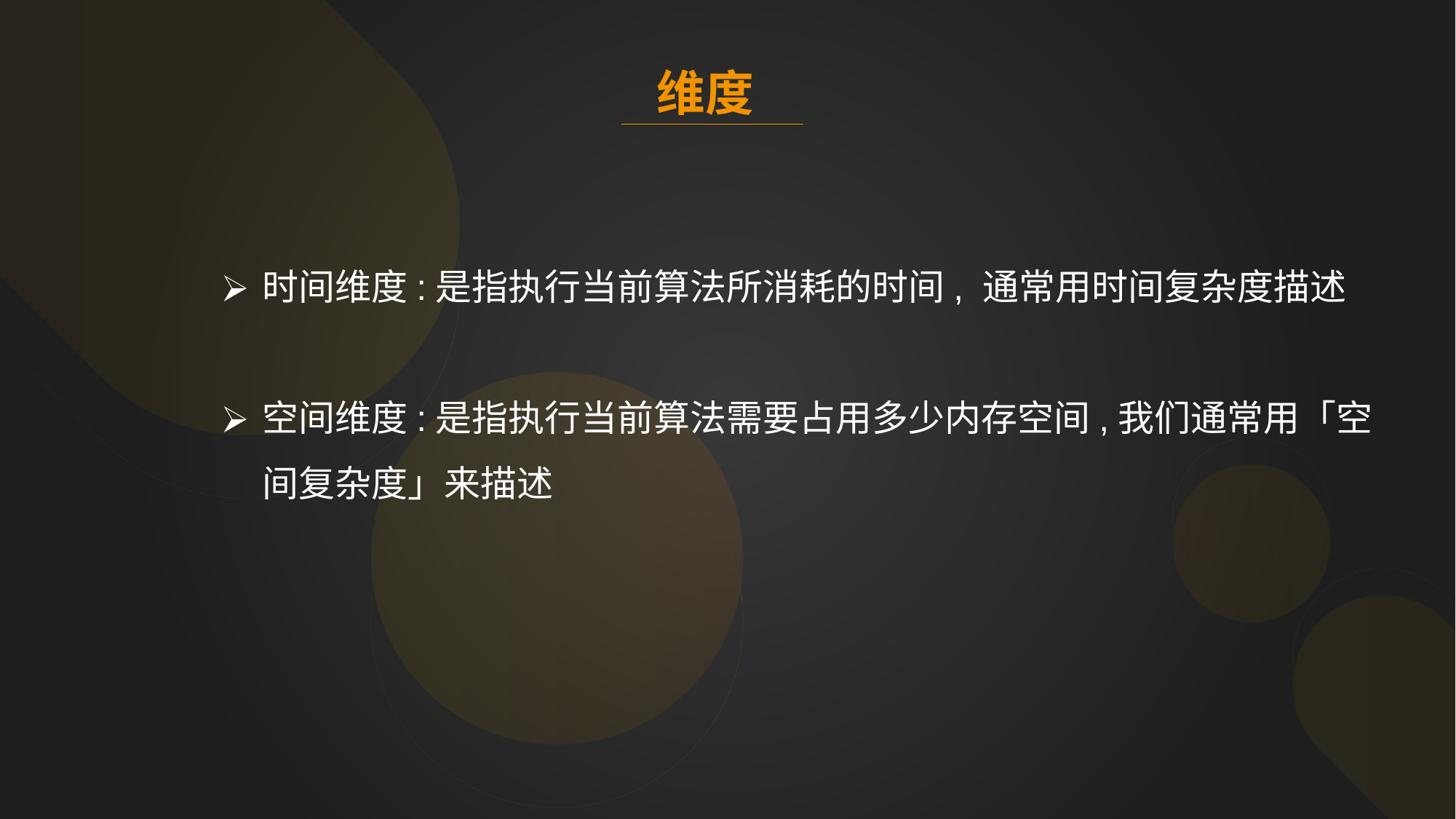

维度
时间维度:是指执行当前算法所消耗的时间, 通常用时间复杂度描述

空间维度:是指执行当前算法需要占用多少内存空间,我们通常用「空间复杂度」来描述